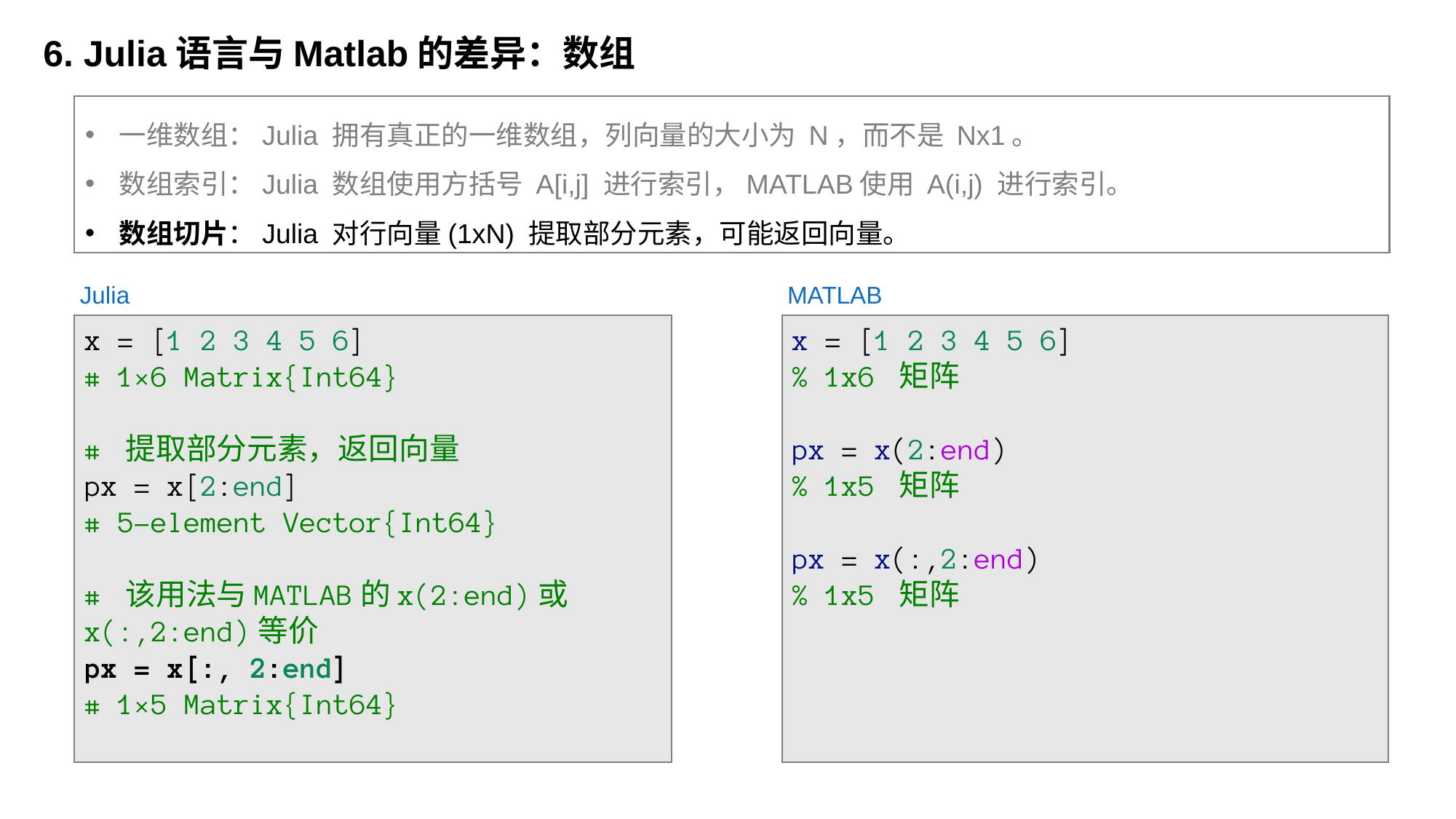

6. Julia语言与Matlab的差异：数组
一维数组：Julia 拥有真正的一维数组，列向量的大小为 N，而不是 Nx1。
数组索引：Julia 数组使用方括号 A[i,j] 进行索引，MATLAB使用 A(i,j) 进行索引。
数组切片：Julia 对行向量(1xN) 提取部分元素，可能返回向量。
Julia
MATLAB
x = [1 2 3 4 5 6]
# 1×6 Matrix{Int64}
# 提取部分元素，返回向量
px = x[2:end]
# 5-element Vector{Int64}
# 该用法与MATLAB的x(2:end)或x(:,2:end)等价
px = x[:, 2:end]
# 1×5 Matrix{Int64}
x = [1 2 3 4 5 6]
% 1x6 矩阵
px = x(2:end)
% 1x5 矩阵
px = x(:,2:end)
% 1x5 矩阵